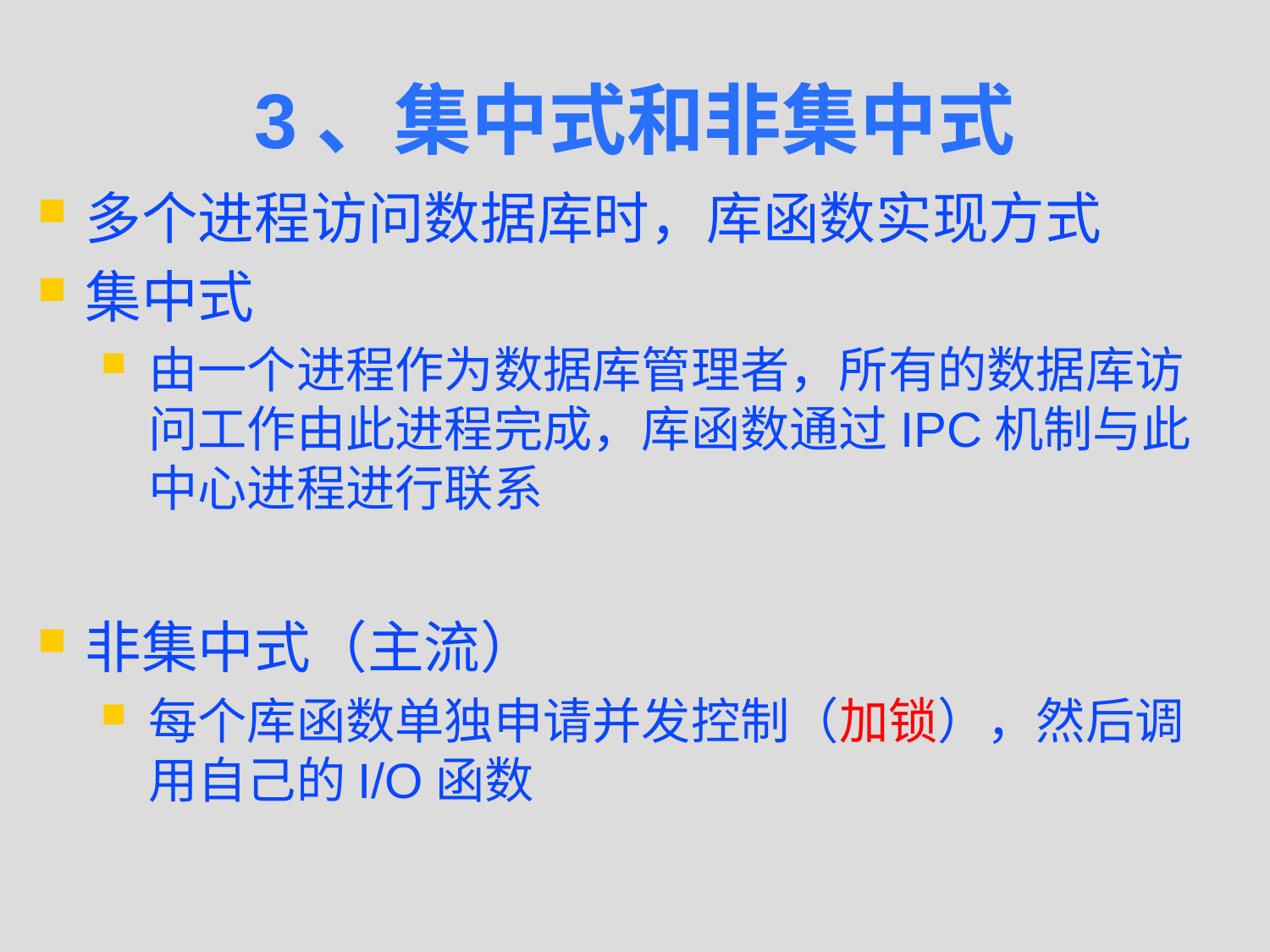

# 3、集中式和非集中式
多个进程访问数据库时，库函数实现方式
集中式
由一个进程作为数据库管理者，所有的数据库访问工作由此进程完成，库函数通过IPC机制与此中心进程进行联系

非集中式（主流）
每个库函数单独申请并发控制（加锁），然后调用自己的I/O函数